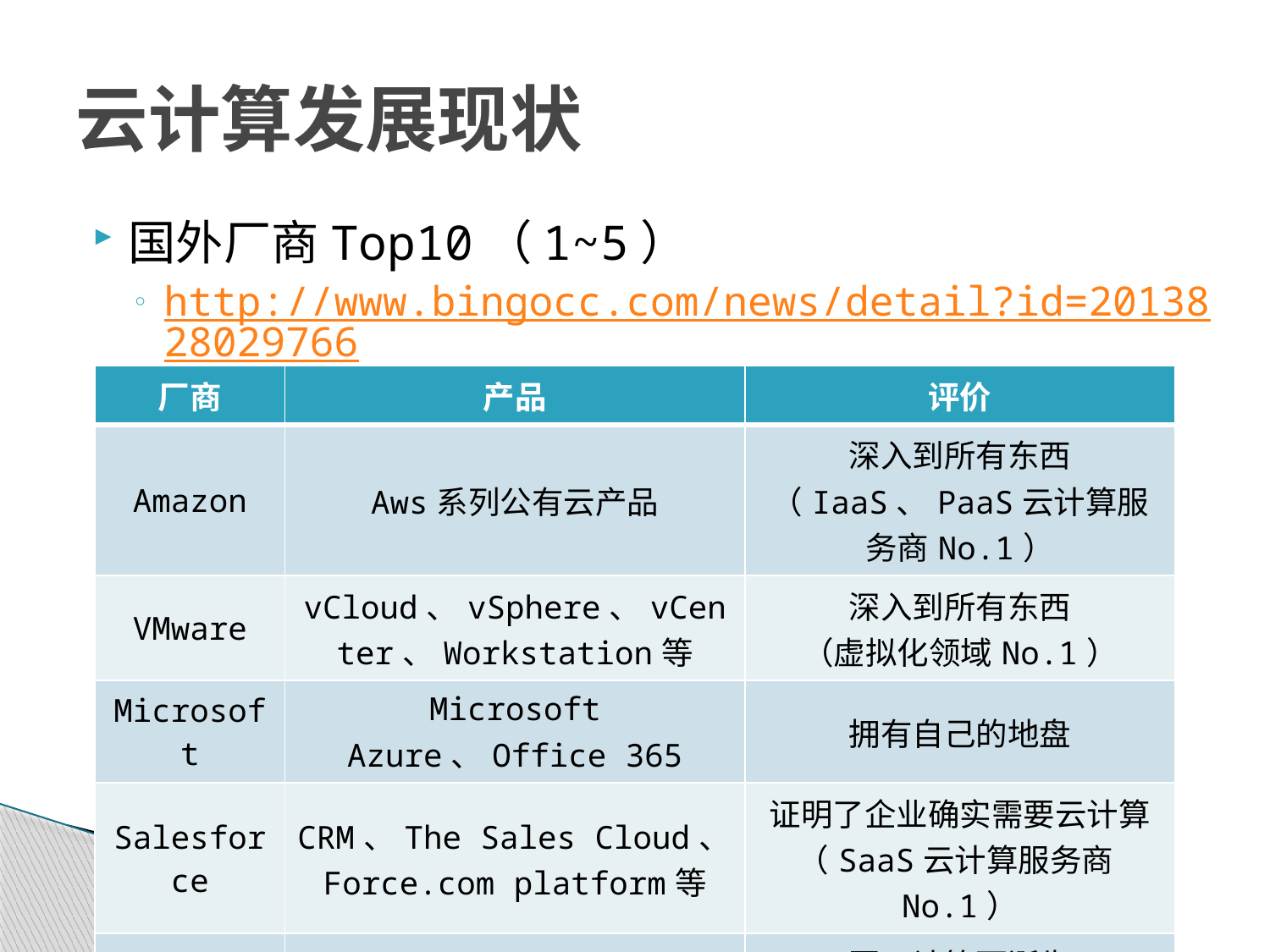

# 云计算发展现状
国外厂商Top10（1~5）
http://www.bingocc.com/news/detail?id=2013828029766
| 厂商 | 产品 | 评价 |
| --- | --- | --- |
| Amazon | Aws系列公有云产品 | 深入到所有东西 （IaaS、PaaS云计算服务商No.1） |
| VMware | vCloud、vSphere、vCenter、Workstation等 | 深入到所有东西 （虚拟化领域No.1） |
| Microsoft | Microsoft Azure、Office 365 | 拥有自己的地盘 |
| Salesforce | CRM、The Sales Cloud、Force.com platform等 | 证明了企业确实需要云计算 （SaaS云计算服务商No.1） |
| Google | Google Engine、Google App Engine、Google Docs | 因云计算而诞生 （将云计算运用到极致的公司） |